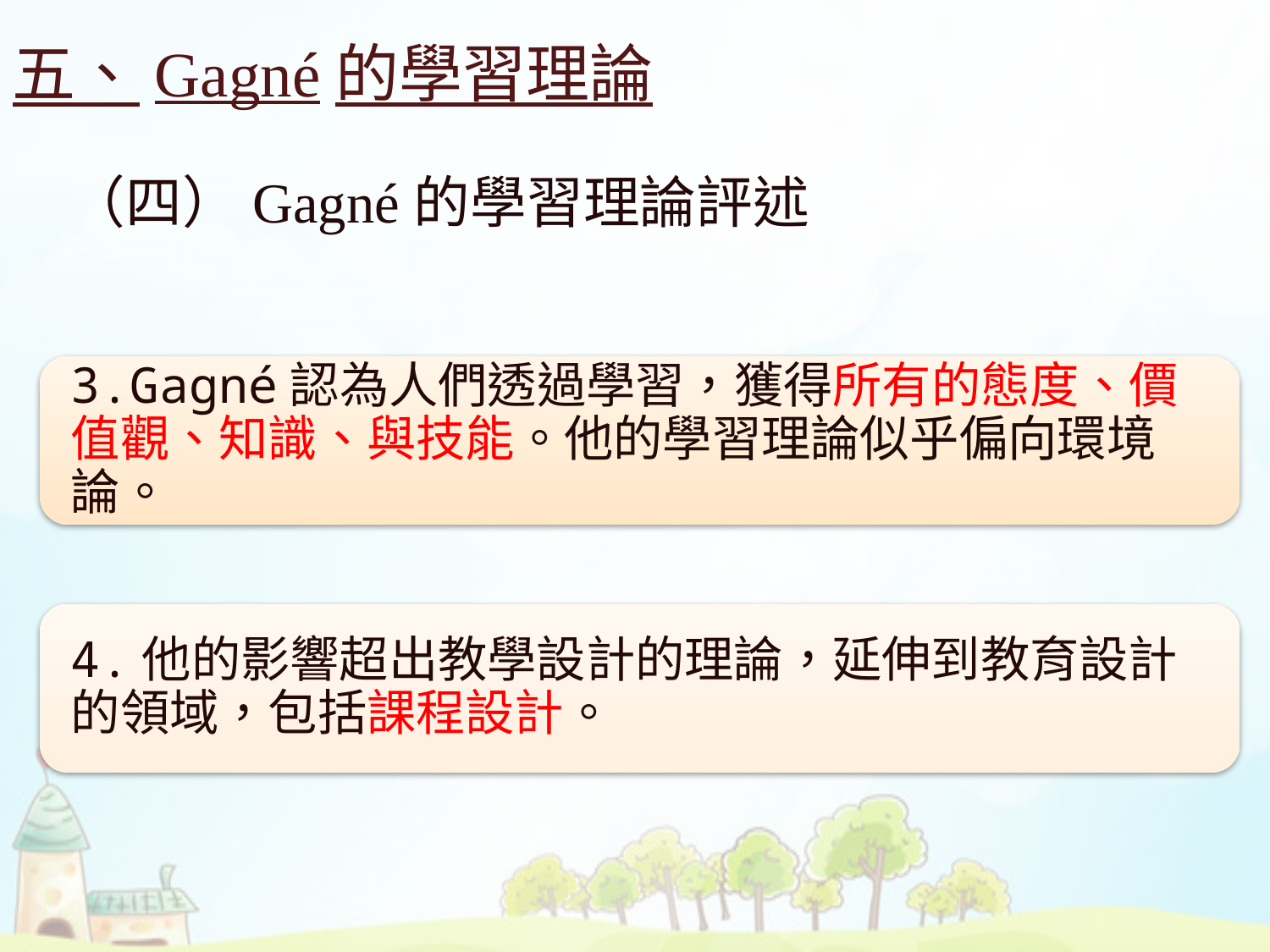

五、Gagné的學習理論
（四）Gagné的學習理論評述
3.Gagné認為人們透過學習，獲得所有的態度、價值觀、知識、與技能。他的學習理論似乎偏向環境論。
4.他的影響超出教學設計的理論，延伸到教育設計的領域，包括課程設計。